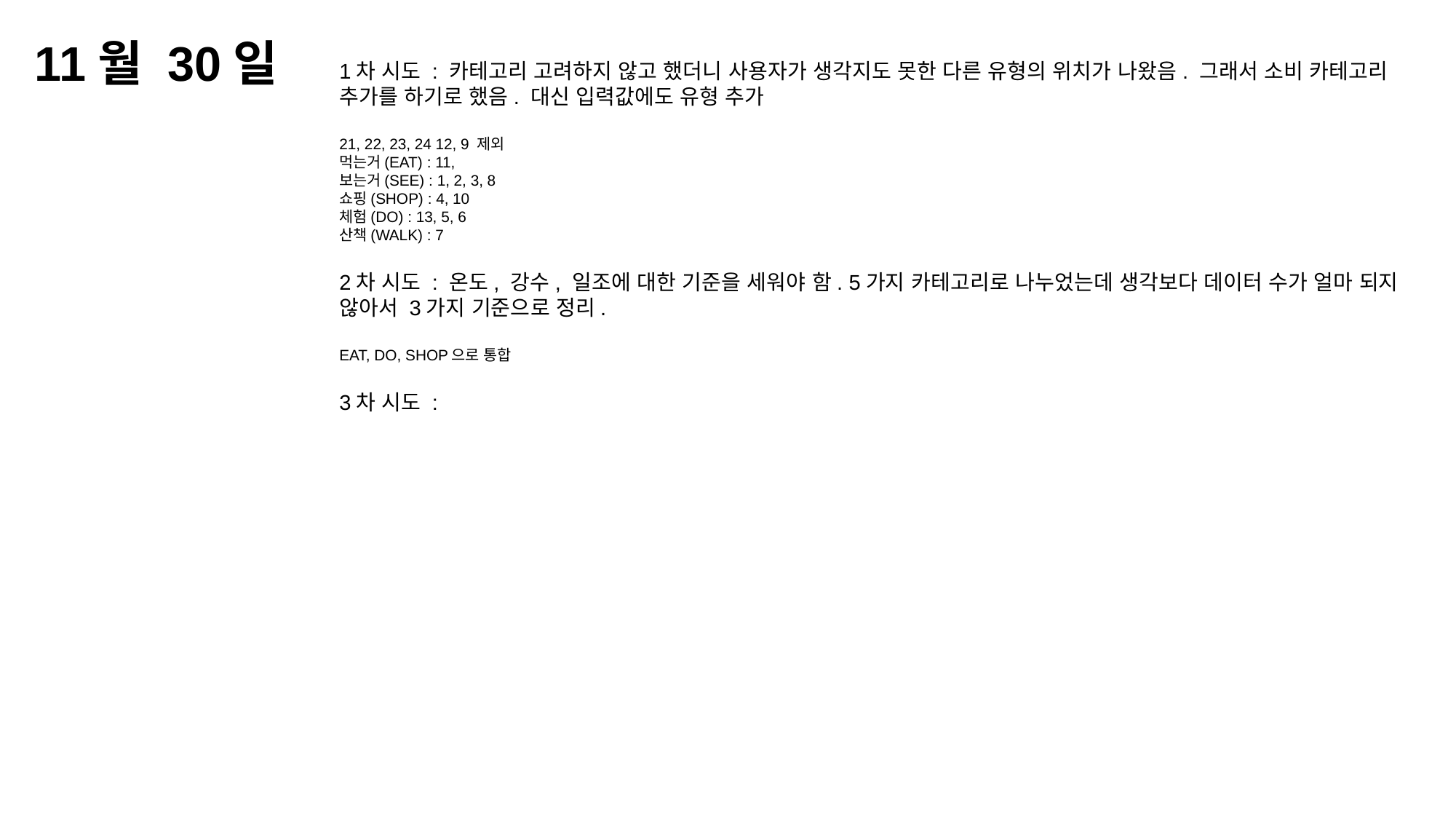

11월 30일
1차 시도 : 카테고리 고려하지 않고 했더니 사용자가 생각지도 못한 다른 유형의 위치가 나왔음. 그래서 소비 카테고리 추가를 하기로 했음. 대신 입력값에도 유형 추가

21, 22, 23, 24 12, 9 제외
먹는거(EAT) : 11,
보는거(SEE) : 1, 2, 3, 8
쇼핑(SHOP) : 4, 10
체험(DO) : 13, 5, 6
산책(WALK) : 7

2차 시도 : 온도, 강수, 일조에 대한 기준을 세워야 함. 5가지 카테고리로 나누었는데 생각보다 데이터 수가 얼마 되지 않아서 3가지 기준으로 정리.

EAT, DO, SHOP으로 통합

3차 시도 :